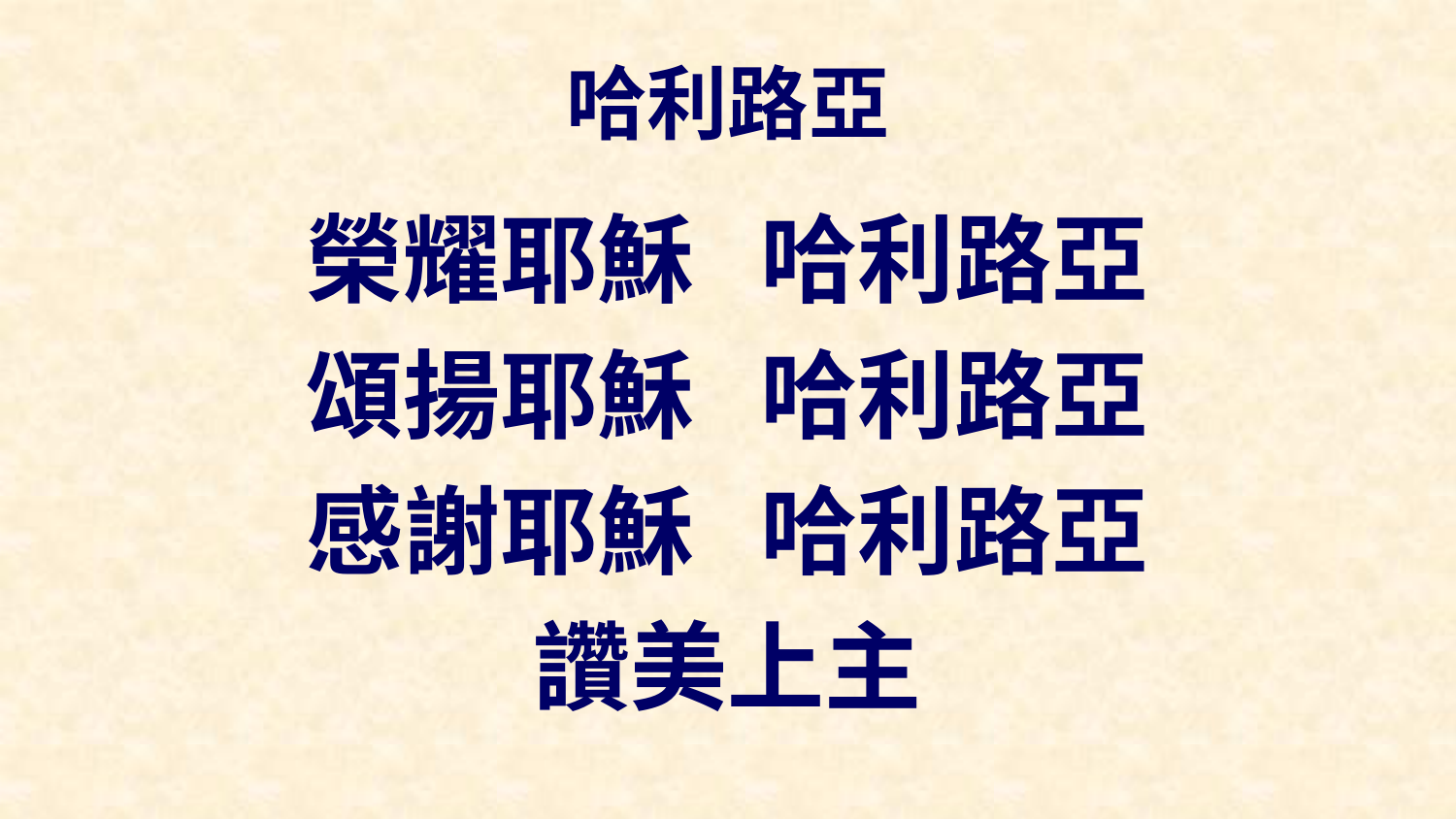

# 哈利路亞
榮耀耶穌   哈利路亞
頌揚耶穌   哈利路亞
感謝耶穌   哈利路亞
讚美上主